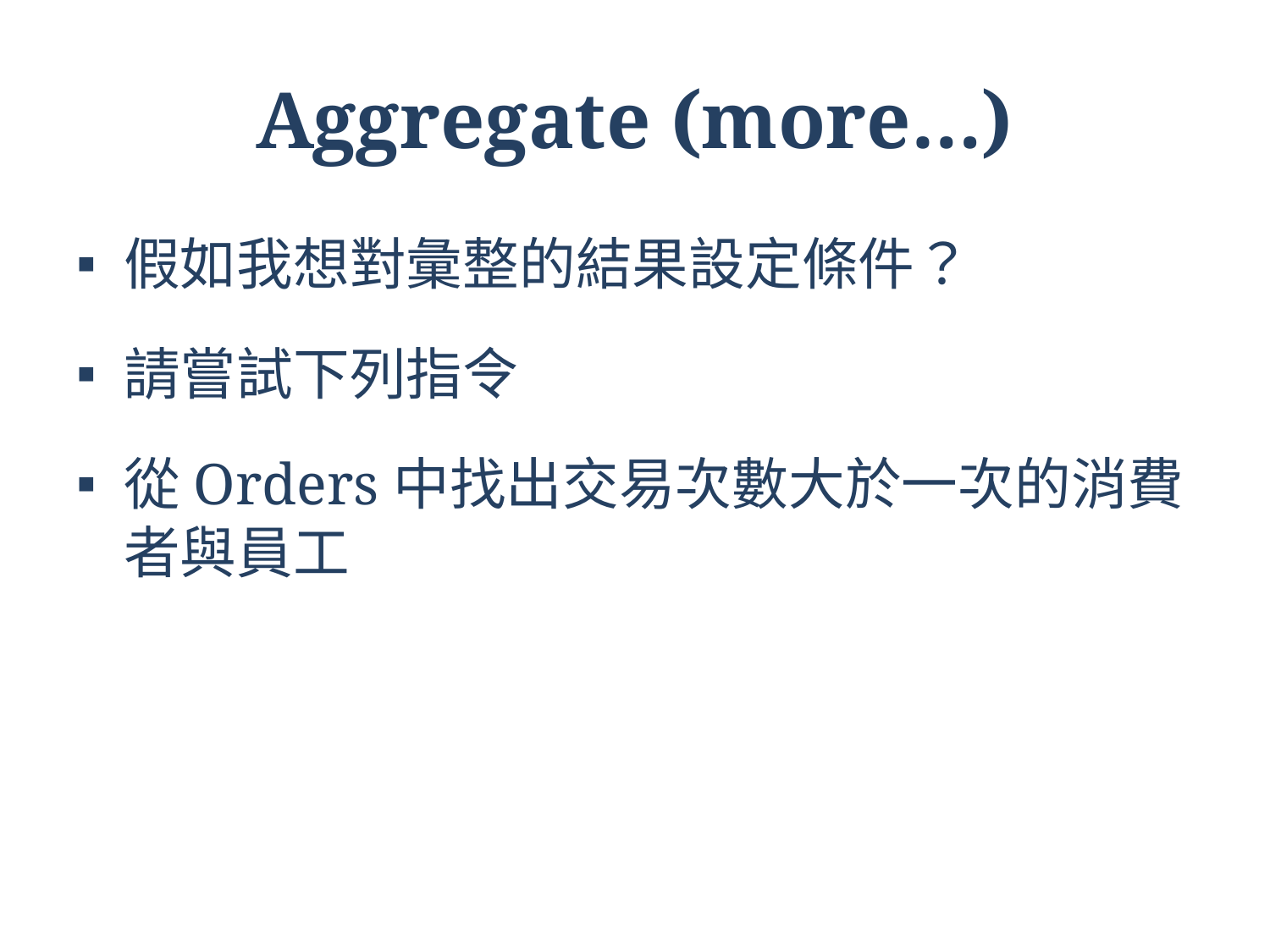

# Aggregate (more…)
假如我想對彙整的結果設定條件？
請嘗試下列指令
從Orders中找出交易次數大於一次的消費者與員工